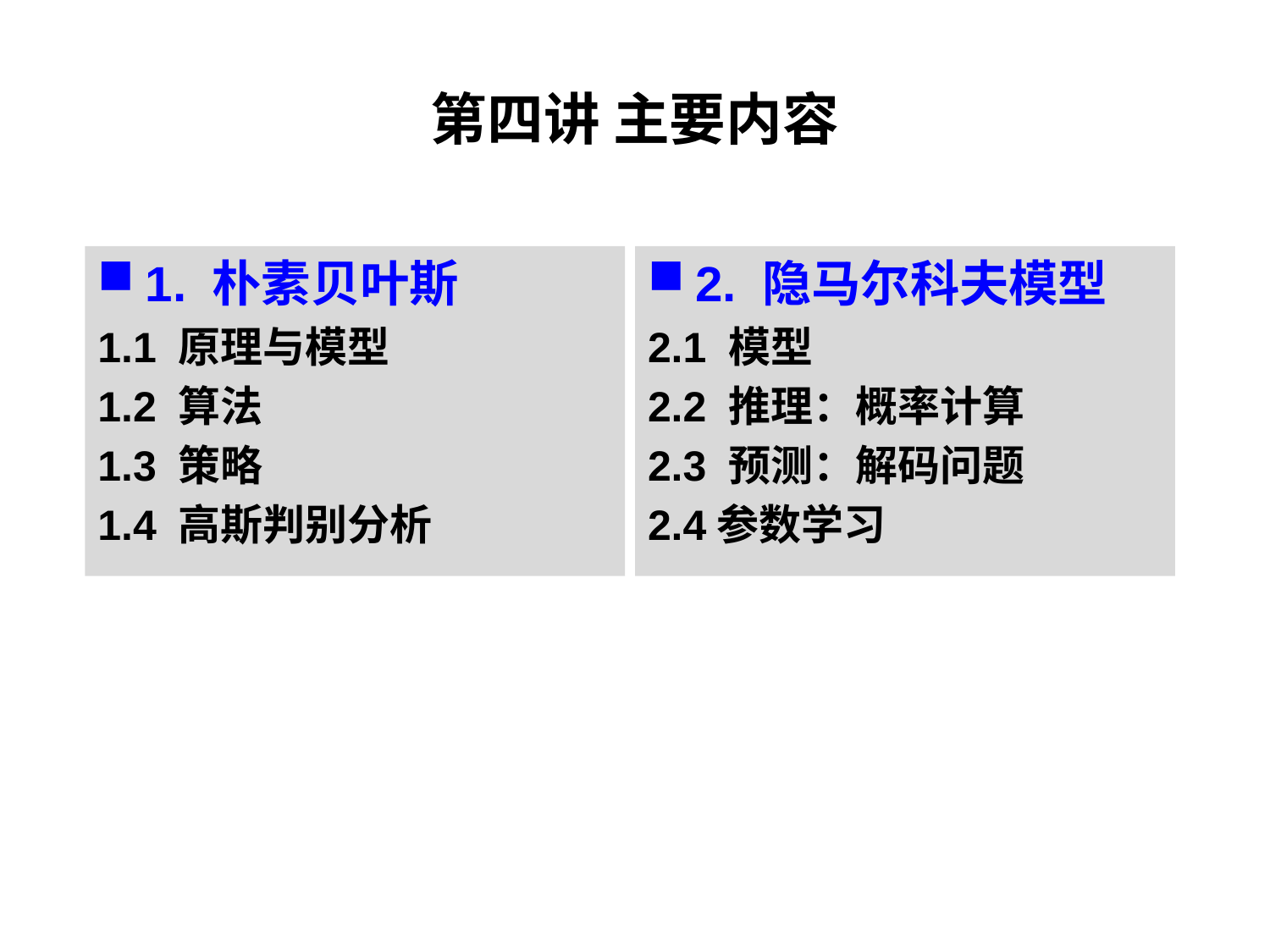

# 第四讲 主要内容
2. 隐马尔科夫模型
2.1 模型
2.2 推理：概率计算
2.3 预测：解码问题
2.4参数学习
1. 朴素贝叶斯
1.1 原理与模型
1.2 算法
1.3 策略
1.4 高斯判别分析